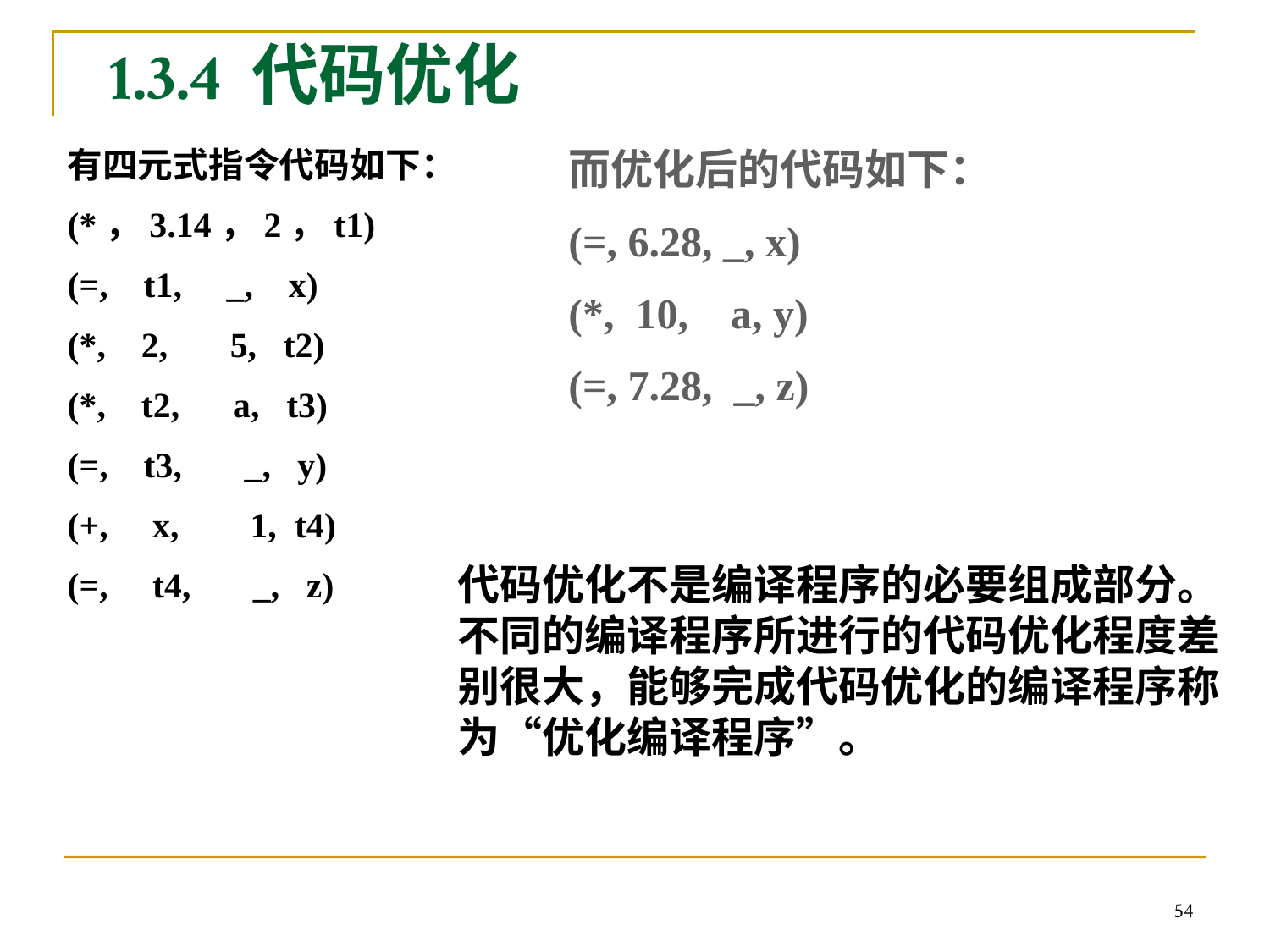

# 1.3.4 代码优化
有四元式指令代码如下：
(*，3.14，2，t1)
(=,    t1,     _,    x)
(*,    2,       5,   t2)
(*,    t2,      a,   t3)
(=,    t3,       _,   y)
(+,     x,        1,  t4)
(=,     t4,       _,   z)
而优化后的代码如下：
(=, 6.28, _, x)
(*,  10,    a, y)
(=, 7.28,  _, z)
代码优化不是编译程序的必要组成部分。不同的编译程序所进行的代码优化程度差别很大，能够完成代码优化的编译程序称为“优化编译程序”。
54